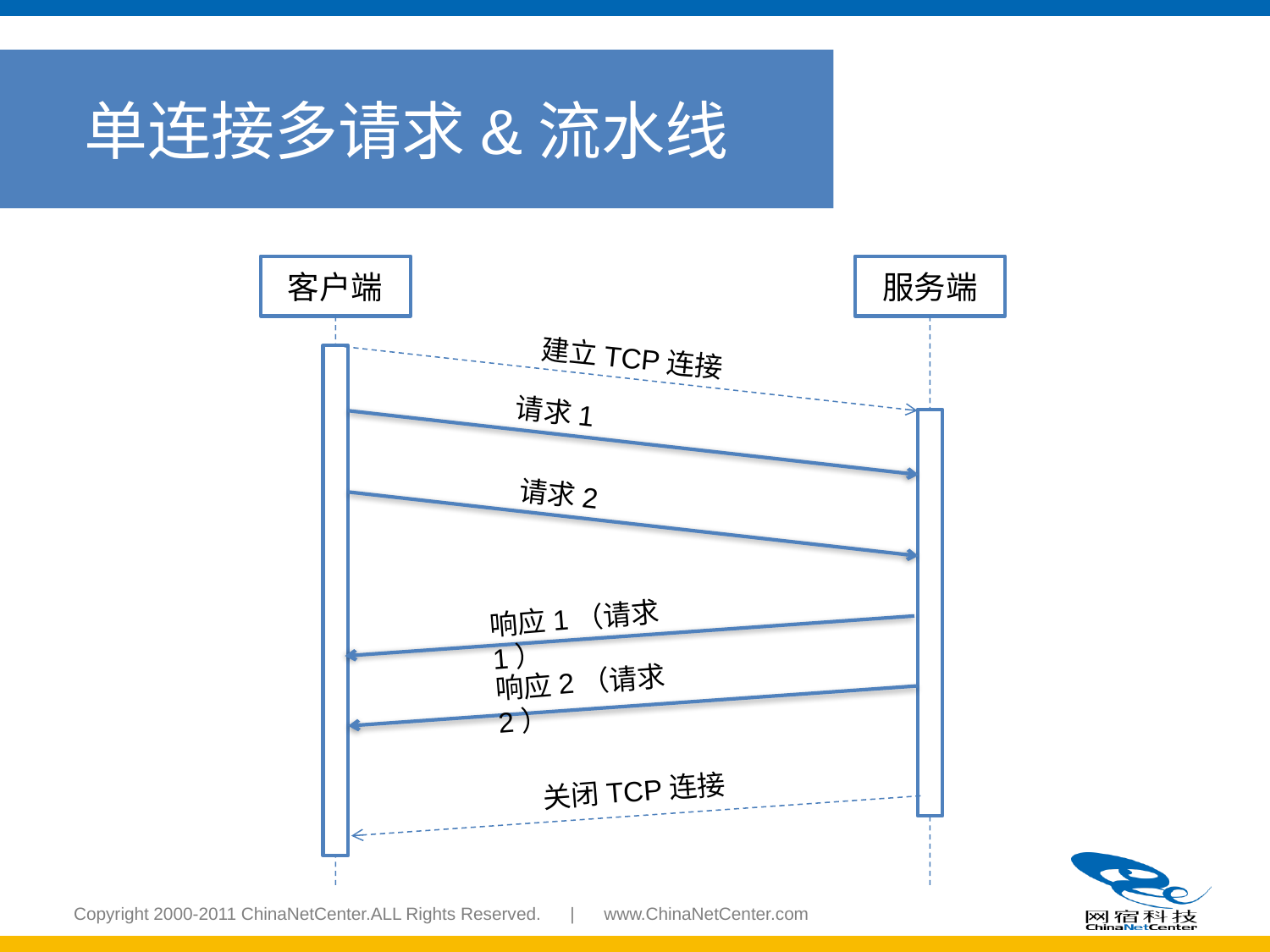

单连接多请求&流水线
客户端
服务端
建立TCP连接

请求1

请求2
响应1（请求1）
响应2（请求2）
关闭TCP连接